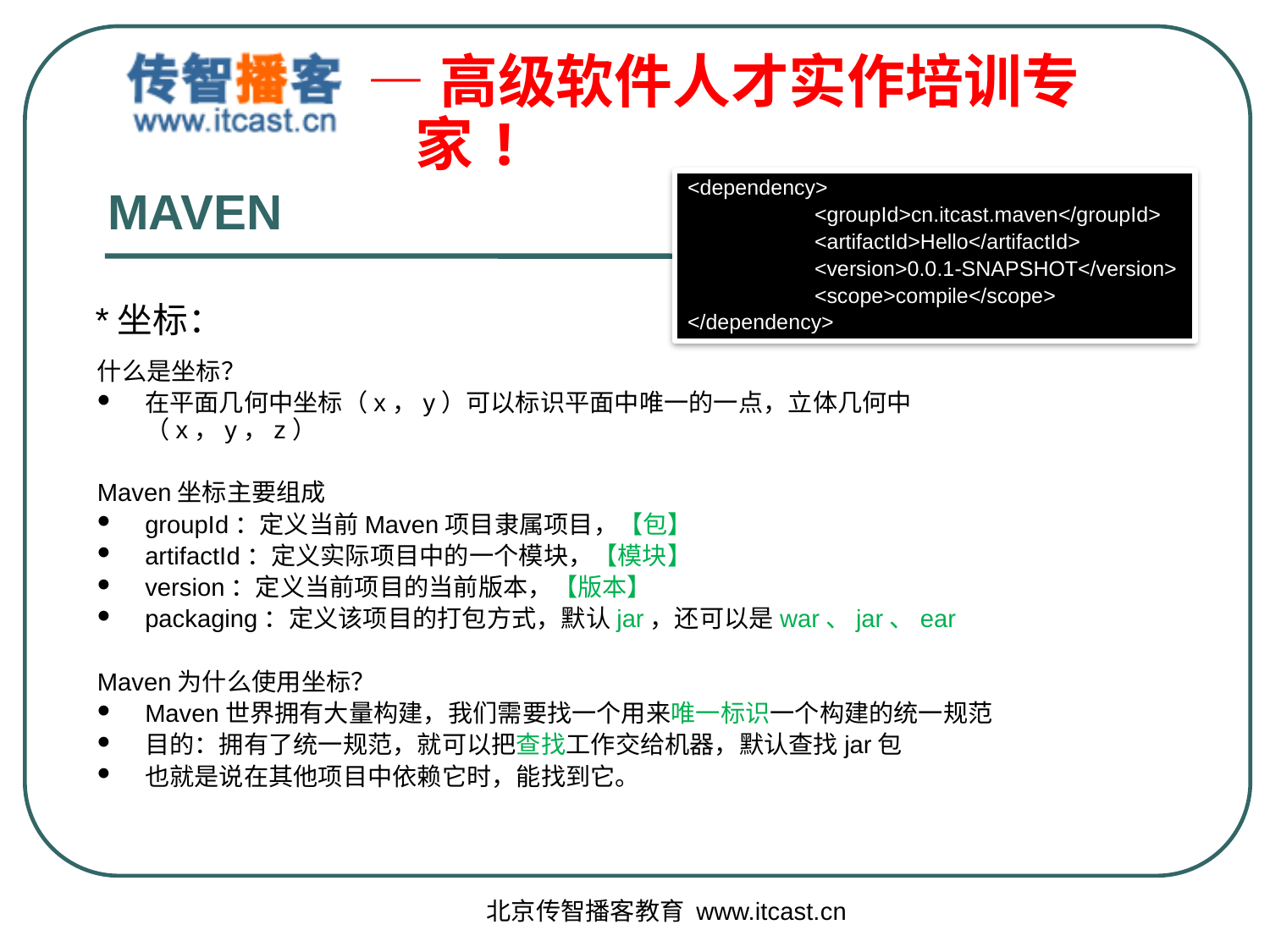

# MAVEN
<dependency>
	<groupId>cn.itcast.maven</groupId>
	<artifactId>Hello</artifactId>
	<version>0.0.1-SNAPSHOT</version>
	<scope>compile</scope>
</dependency>
*坐标：
什么是坐标？
在平面几何中坐标（x，y）可以标识平面中唯一的一点，立体几何中 （x，y，z）

Maven坐标主要组成
groupId：定义当前Maven项目隶属项目，【包】
artifactId：定义实际项目中的一个模块，【模块】
version：定义当前项目的当前版本，【版本】
packaging：定义该项目的打包方式，默认jar，还可以是war、jar、ear

Maven为什么使用坐标？
Maven世界拥有大量构建，我们需要找一个用来唯一标识一个构建的统一规范
目的：拥有了统一规范，就可以把查找工作交给机器，默认查找jar包
也就是说在其他项目中依赖它时，能找到它。
北京传智播客教育 www.itcast.cn